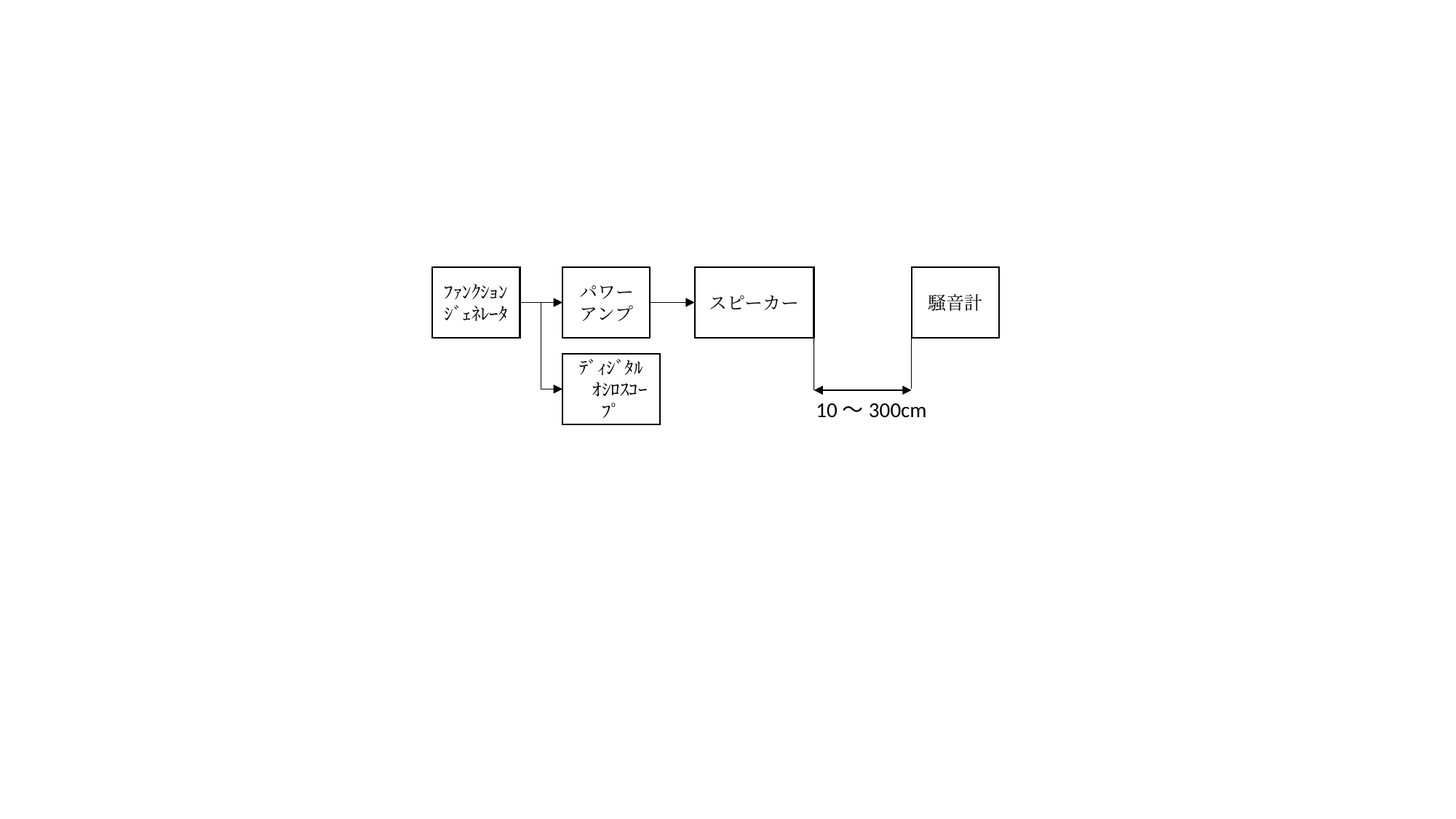

騒音計
ﾌｧﾝｸｼｮﾝｼﾞｪﾈﾚｰﾀ
パワーアンプ
スピーカー
ﾃﾞｨｼﾞﾀﾙ　ｵｼﾛｽｺｰﾌﾟ
10～300cm